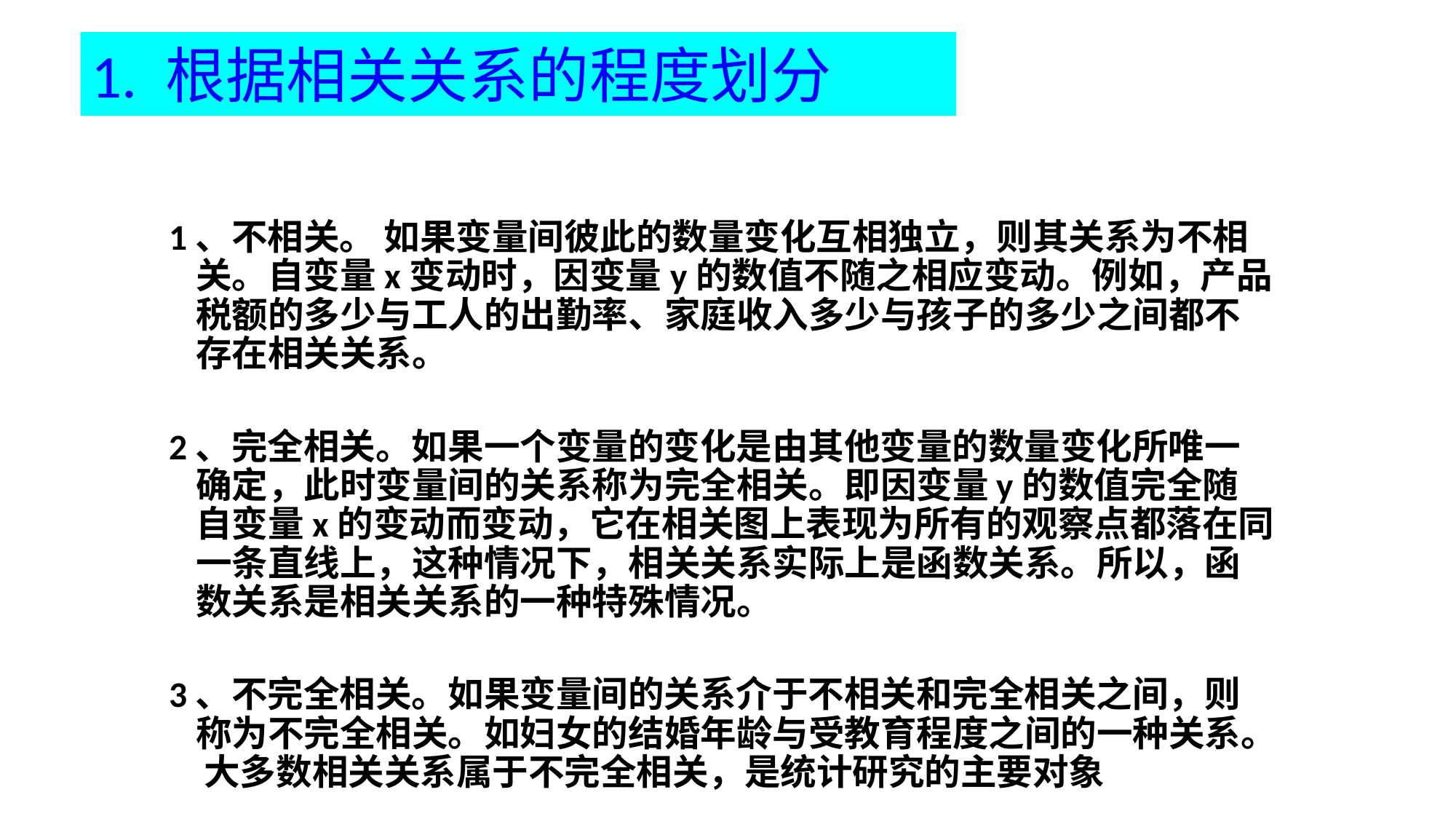

1. 根据相关关系的程度划分

1、不相关。 如果变量间彼此的数量变化互相独立，则其关系为不相关。自变量x变动时，因变量y的数值不随之相应变动。例如，产品税额的多少与工人的出勤率、家庭收入多少与孩子的多少之间都不存在相关关系。

2、完全相关。如果一个变量的变化是由其他变量的数量变化所唯一确定，此时变量间的关系称为完全相关。即因变量y的数值完全随自变量x的变动而变动，它在相关图上表现为所有的观察点都落在同一条直线上，这种情况下，相关关系实际上是函数关系。所以，函数关系是相关关系的一种特殊情况。

3、不完全相关。如果变量间的关系介于不相关和完全相关之间，则称为不完全相关。如妇女的结婚年龄与受教育程度之间的一种关系。 大多数相关关系属于不完全相关，是统计研究的主要对象